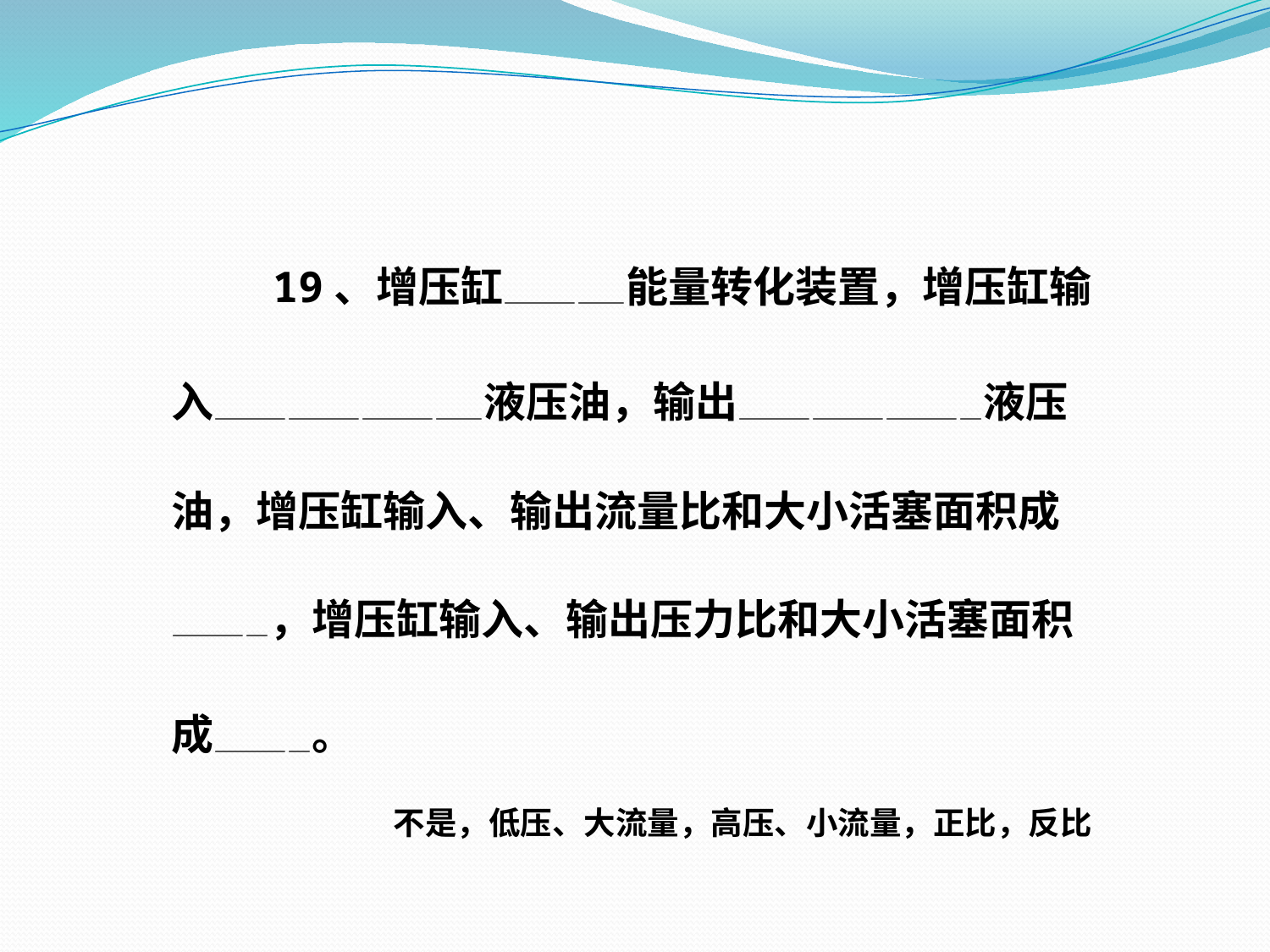

19、增压缸—————能量转化装置，增压缸输入———————————液压油，输出——————————液压油，增压缸输入、输出流量比和大小活塞面积成————，增压缸输入、输出压力比和大小活塞面积成————。
不是，低压、大流量，高压、小流量，正比，反比